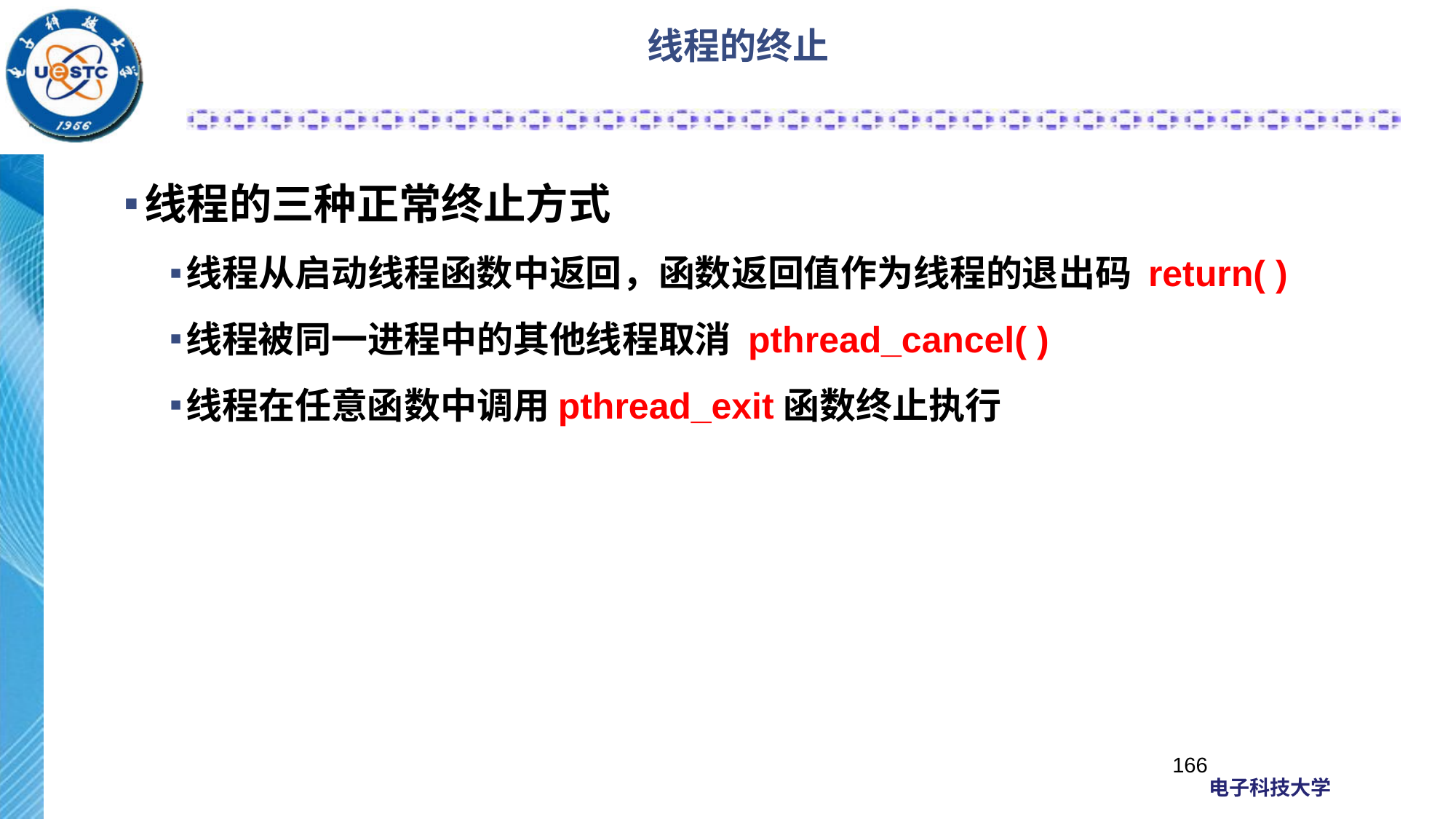

# 线程的终止
线程的三种正常终止方式
线程从启动线程函数中返回，函数返回值作为线程的退出码 return( )
线程被同一进程中的其他线程取消 pthread_cancel( )
线程在任意函数中调用pthread_exit函数终止执行

166